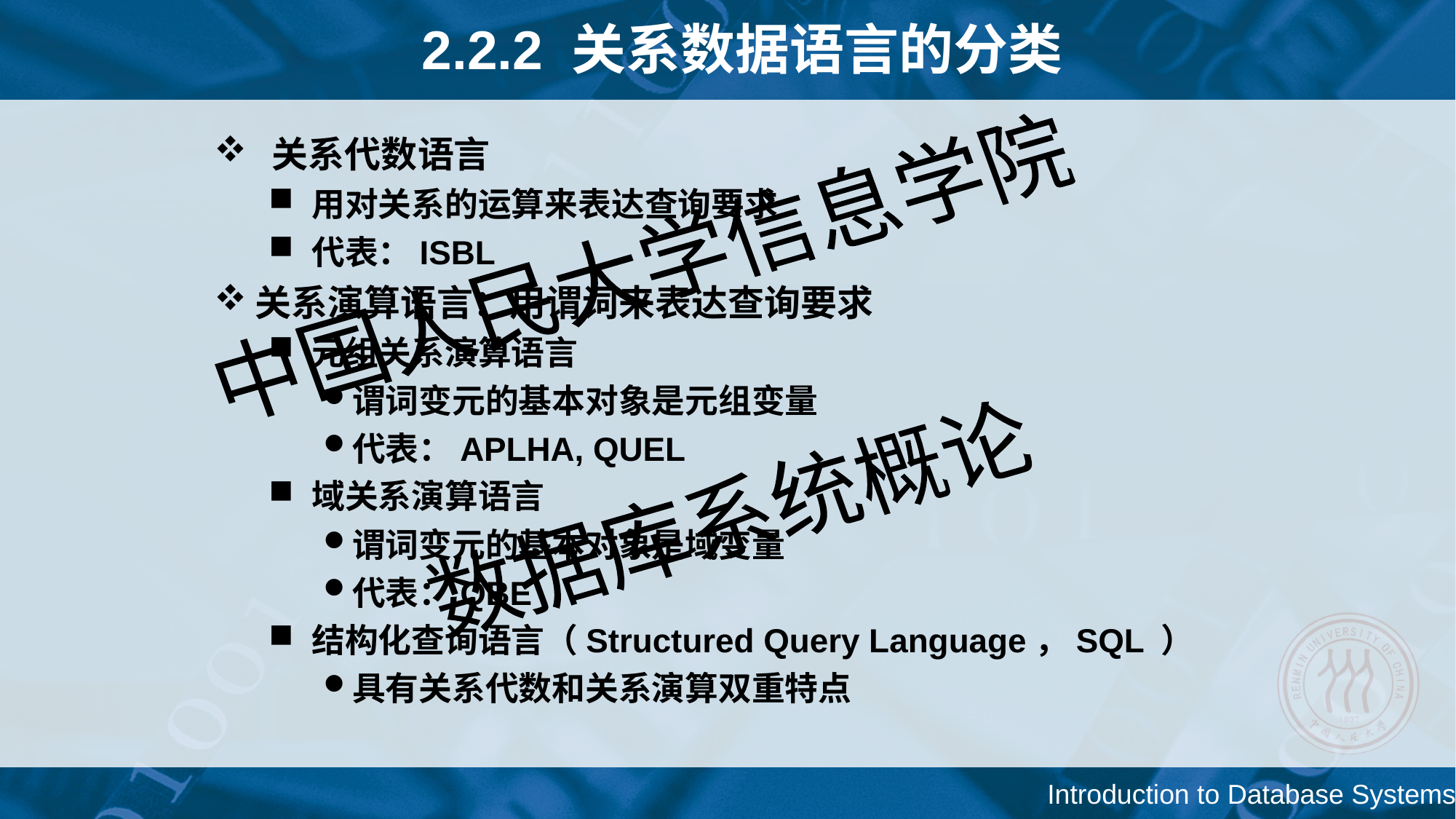

# 2.2.2 关系数据语言的分类
 关系代数语言
 用对关系的运算来表达查询要求
 代表：ISBL
关系演算语言：用谓词来表达查询要求
 元组关系演算语言
谓词变元的基本对象是元组变量
代表：APLHA, QUEL
 域关系演算语言
谓词变元的基本对象是域变量
代表：QBE
 结构化查询语言（Structured Query Language，SQL ）
具有关系代数和关系演算双重特点